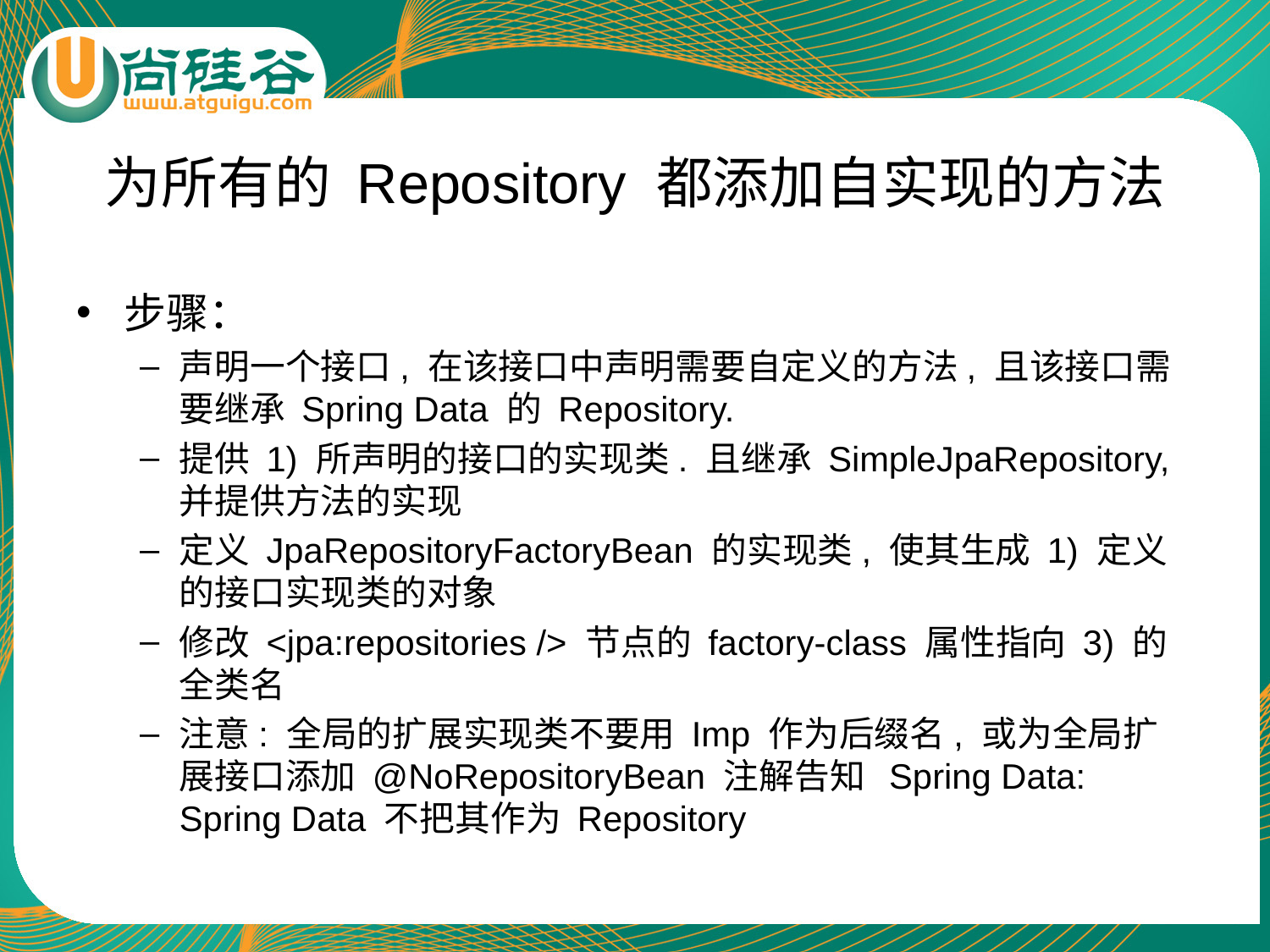

# 为所有的 Repository 都添加自实现的方法
步骤：
声明一个接口, 在该接口中声明需要自定义的方法, 且该接口需要继承 Spring Data 的 Repository.
提供 1) 所声明的接口的实现类. 且继承 SimpleJpaRepository, 并提供方法的实现
定义 JpaRepositoryFactoryBean 的实现类, 使其生成 1) 定义的接口实现类的对象
修改 <jpa:repositories /> 节点的 factory-class 属性指向 3) 的全类名
注意: 全局的扩展实现类不要用 Imp 作为后缀名, 或为全局扩展接口添加 @NoRepositoryBean 注解告知  Spring Data: Spring Data 不把其作为 Repository